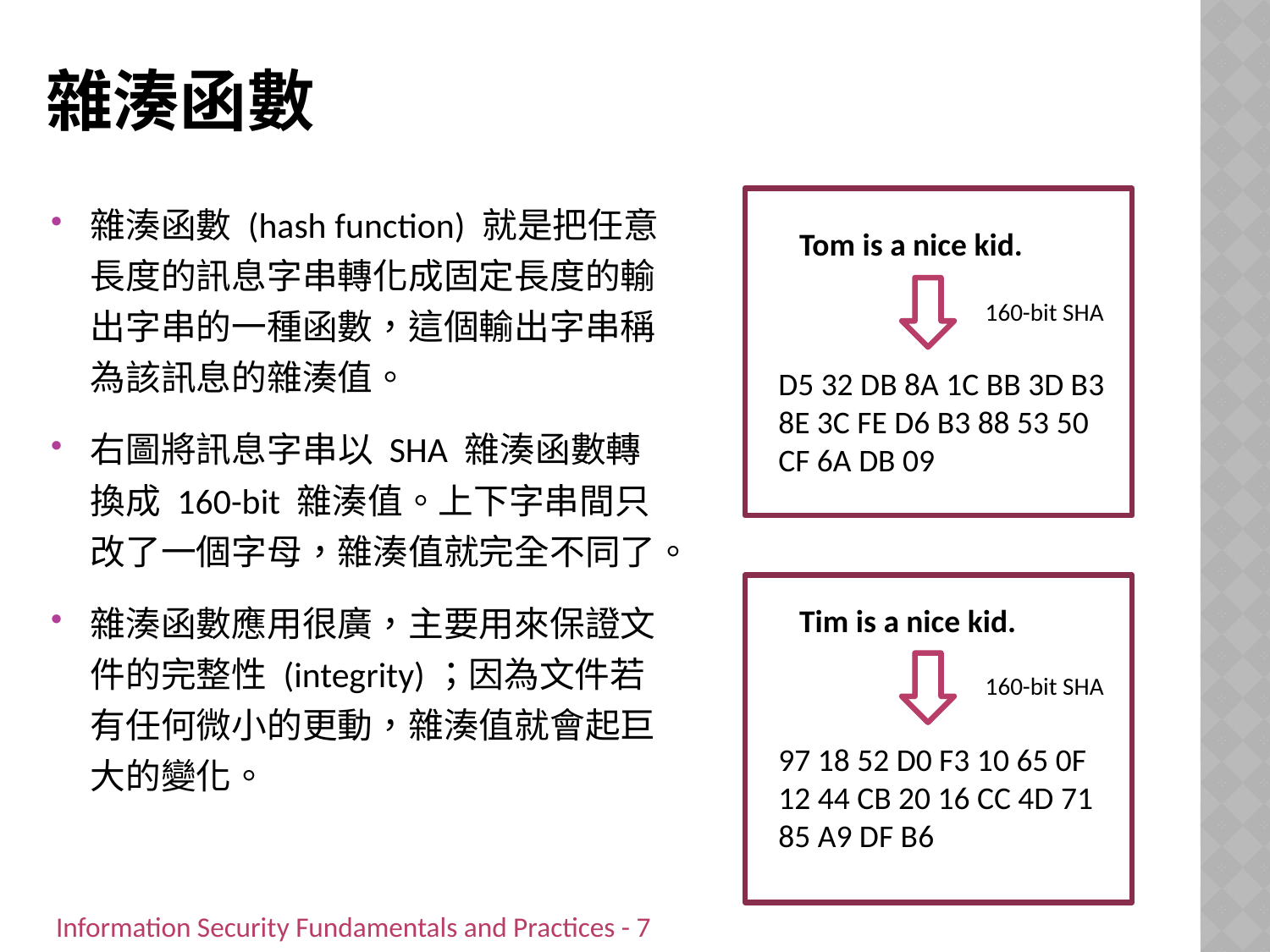

# 雜湊函數
雜湊函數 (hash function) 就是把任意長度的訊息字串轉化成固定長度的輸出字串的一種函數，這個輸出字串稱為該訊息的雜湊值。
右圖將訊息字串以 SHA 雜湊函數轉換成 160-bit 雜湊值。上下字串間只改了一個字母，雜湊值就完全不同了。
雜湊函數應用很廣，主要用來保證文件的完整性 (integrity)；因為文件若有任何微小的更動，雜湊值就會起巨大的變化。

Tom is a nice kid.

160-bit SHA
D5 32 DB 8A 1C BB 3D B3 8E 3C FE D6 B3 88 53 50 CF 6A DB 09

Tim is a nice kid.

160-bit SHA
97 18 52 D0 F3 10 65 0F 12 44 CB 20 16 CC 4D 71 85 A9 DF B6